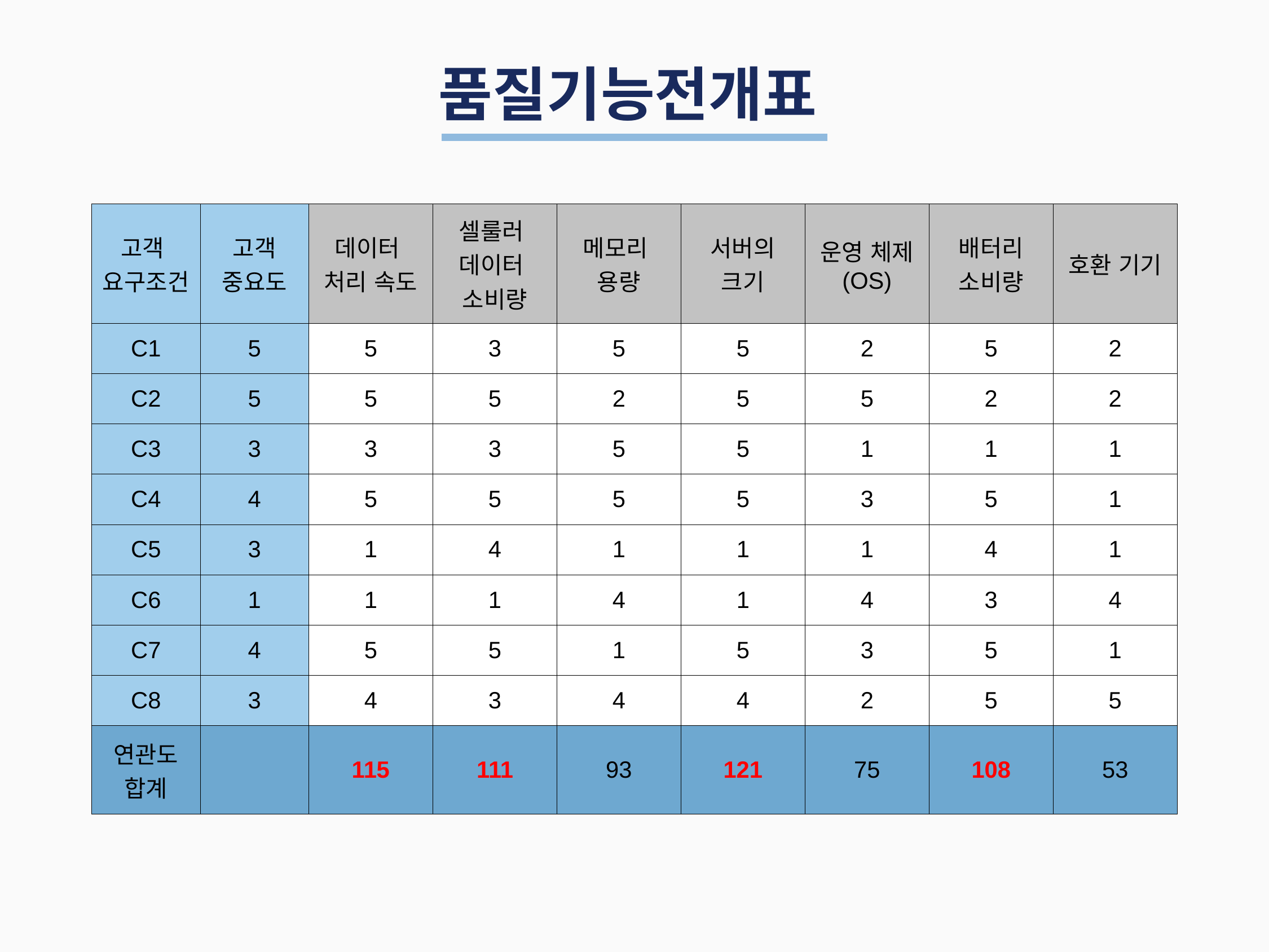

품질기능전개표
| 고객 요구조건 | 고객 중요도 | 데이터 처리 속도 | 셀룰러 데이터 소비량 | 메모리 용량 | 서버의 크기 | 운영 체제 (OS) | 배터리 소비량 | 호환 기기 |
| --- | --- | --- | --- | --- | --- | --- | --- | --- |
| C1 | 5 | 5 | 3 | 5 | 5 | 2 | 5 | 2 |
| C2 | 5 | 5 | 5 | 2 | 5 | 5 | 2 | 2 |
| C3 | 3 | 3 | 3 | 5 | 5 | 1 | 1 | 1 |
| C4 | 4 | 5 | 5 | 5 | 5 | 3 | 5 | 1 |
| C5 | 3 | 1 | 4 | 1 | 1 | 1 | 4 | 1 |
| C6 | 1 | 1 | 1 | 4 | 1 | 4 | 3 | 4 |
| C7 | 4 | 5 | 5 | 1 | 5 | 3 | 5 | 1 |
| C8 | 3 | 4 | 3 | 4 | 4 | 2 | 5 | 5 |
| 연관도 합계 |  | 115 | 111 | 93 | 121 | 75 | 108 | 53 |